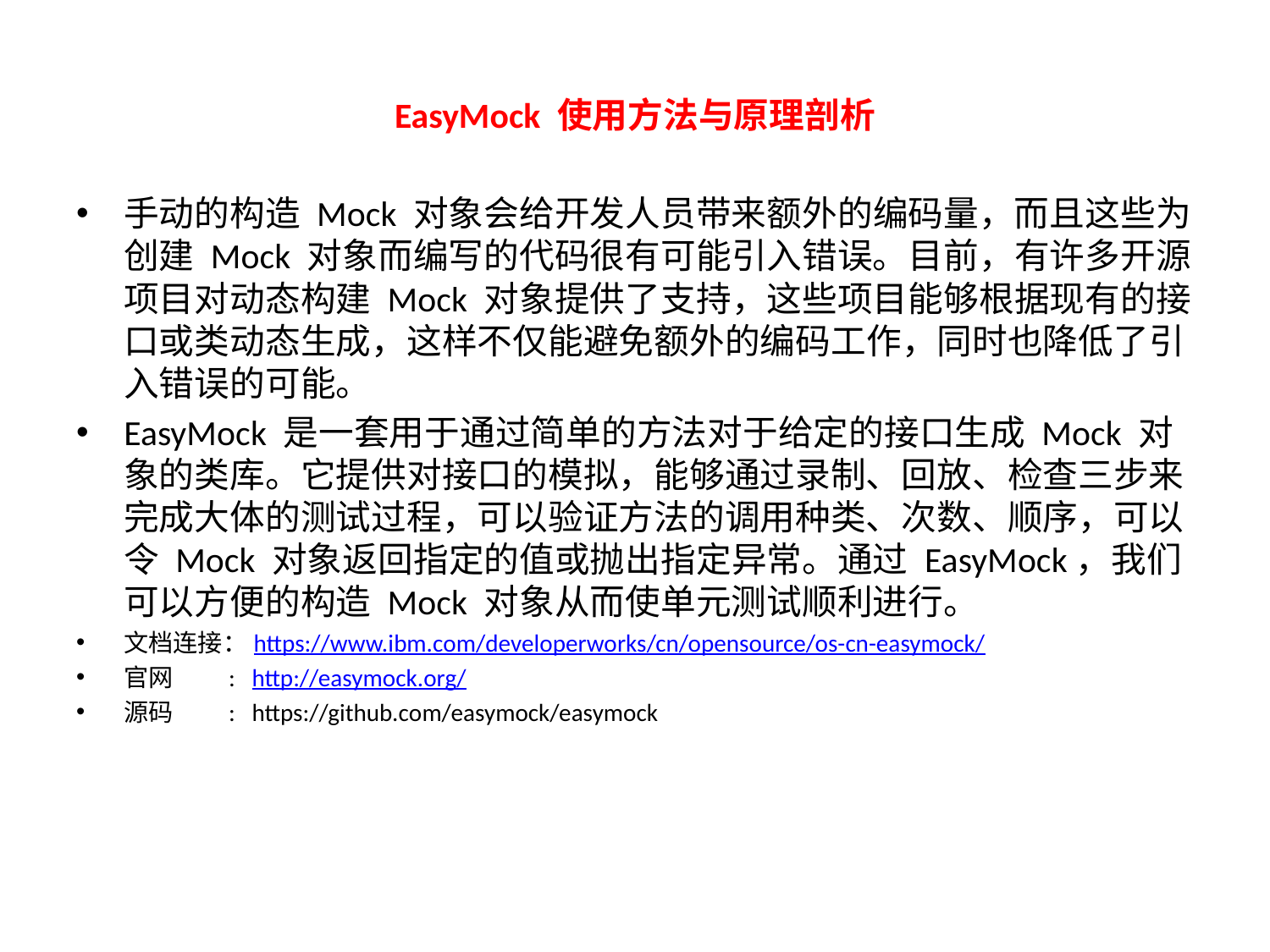

EasyMock 使用方法与原理剖析

手动的构造 Mock 对象会给开发人员带来额外的编码量，而且这些为创建 Mock 对象而编写的代码很有可能引入错误。目前，有许多开源项目对动态构建 Mock 对象提供了支持，这些项目能够根据现有的接口或类动态生成，这样不仅能避免额外的编码工作，同时也降低了引入错误的可能。
EasyMock 是一套用于通过简单的方法对于给定的接口生成 Mock 对象的类库。它提供对接口的模拟，能够通过录制、回放、检查三步来完成大体的测试过程，可以验证方法的调用种类、次数、顺序，可以令 Mock 对象返回指定的值或抛出指定异常。通过 EasyMock，我们可以方便的构造 Mock 对象从而使单元测试顺利进行。
文档连接：https://www.ibm.com/developerworks/cn/opensource/os-cn-easymock/
官网         :   http://easymock.org/
源码         :   https://github.com/easymock/easymock